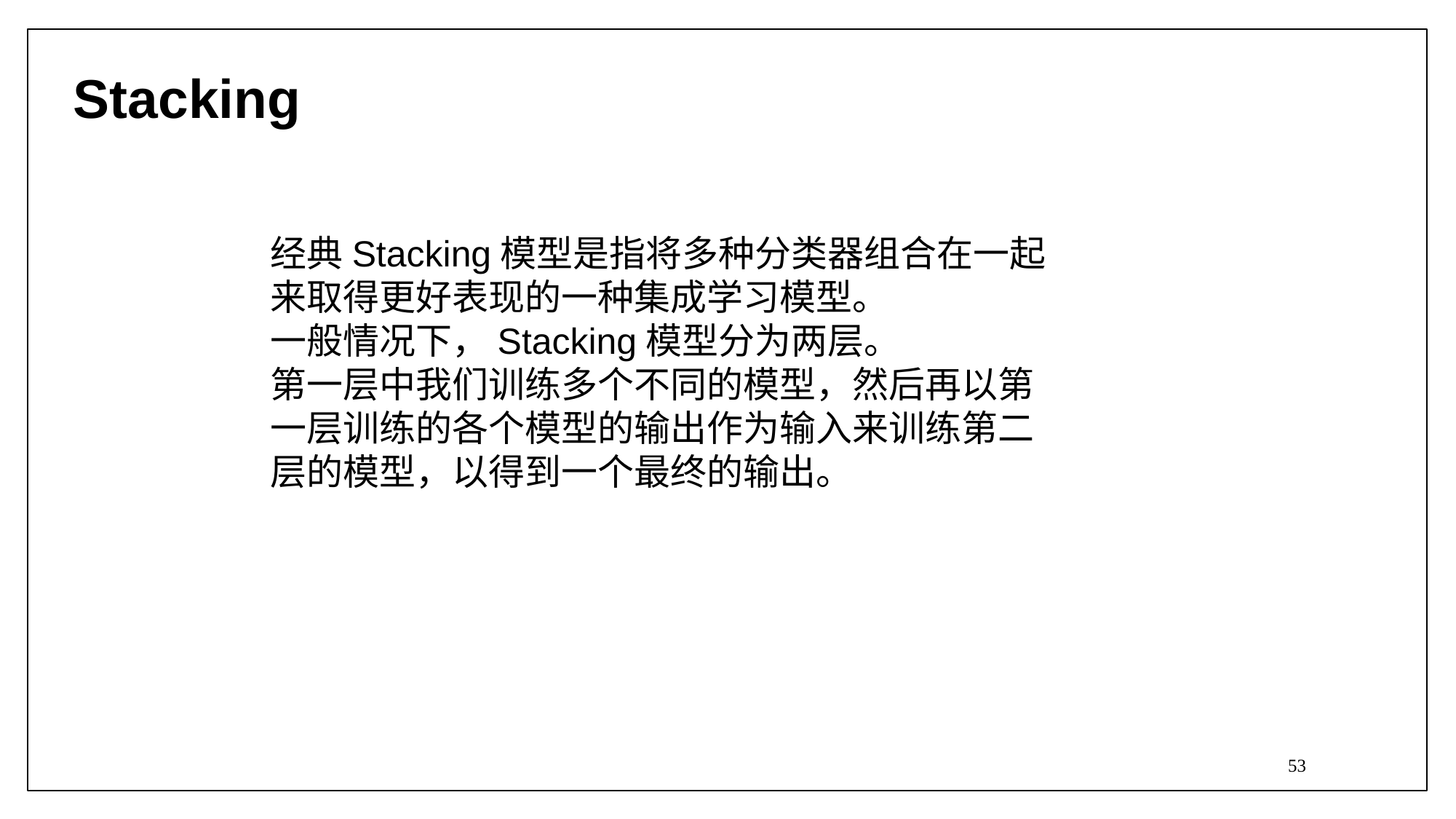

Stacking
经典Stacking模型是指将多种分类器组合在一起来取得更好表现的一种集成学习模型。
一般情况下，Stacking模型分为两层。
第一层中我们训练多个不同的模型，然后再以第一层训练的各个模型的输出作为输入来训练第二层的模型，以得到一个最终的输出。

53